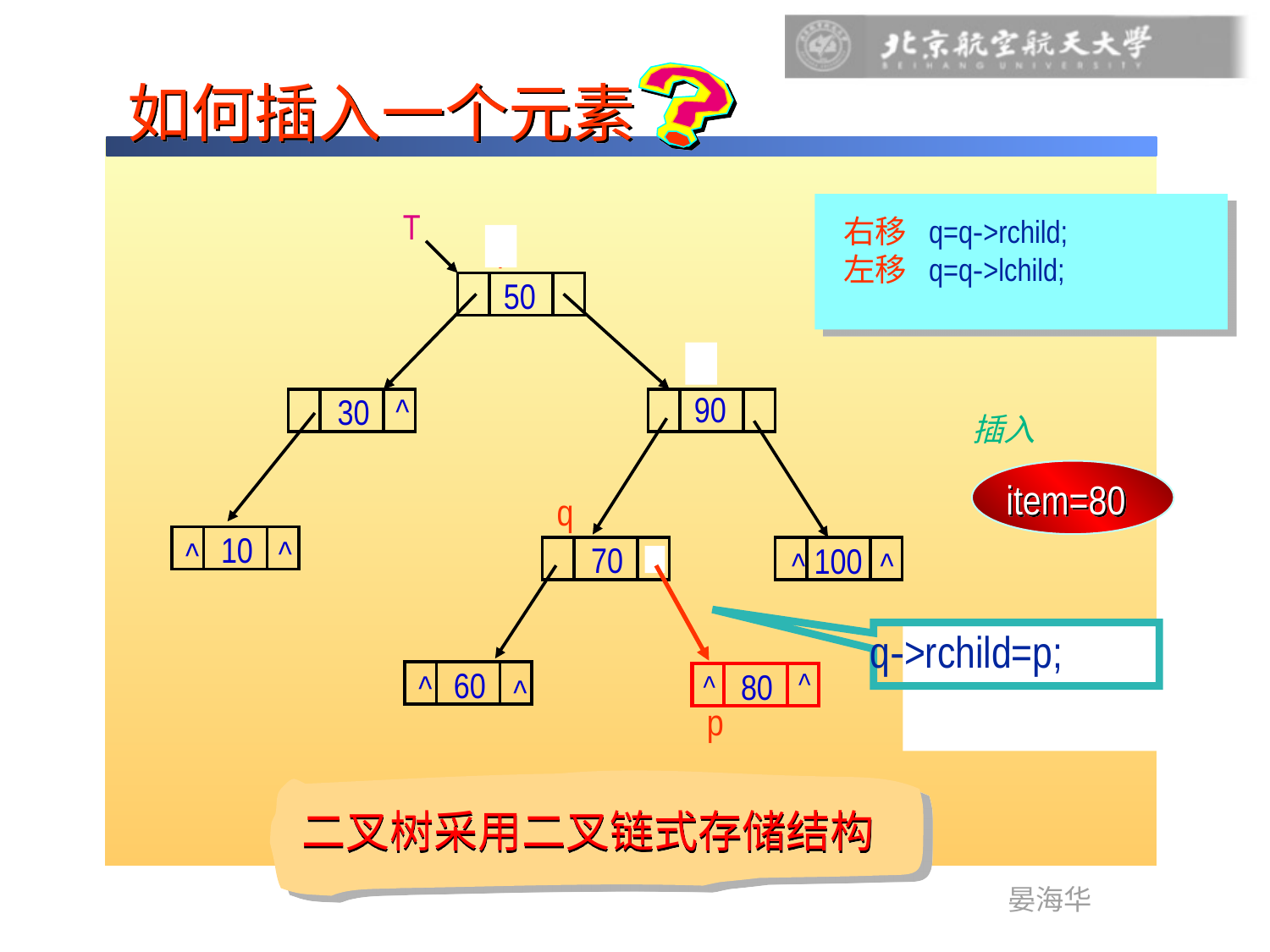

如何插入一个元素

右移  q=q->rchild;
左移  q=q->lchild;
T

50

90
^
30

10
^
^

70
100

^
^
^

60
^

^
q

q
p

q
插入

item=80

申请一个新结点
80
^
^

p
q->rchild=p;

^
80
^

p

 二叉树采用二叉链式存储结构